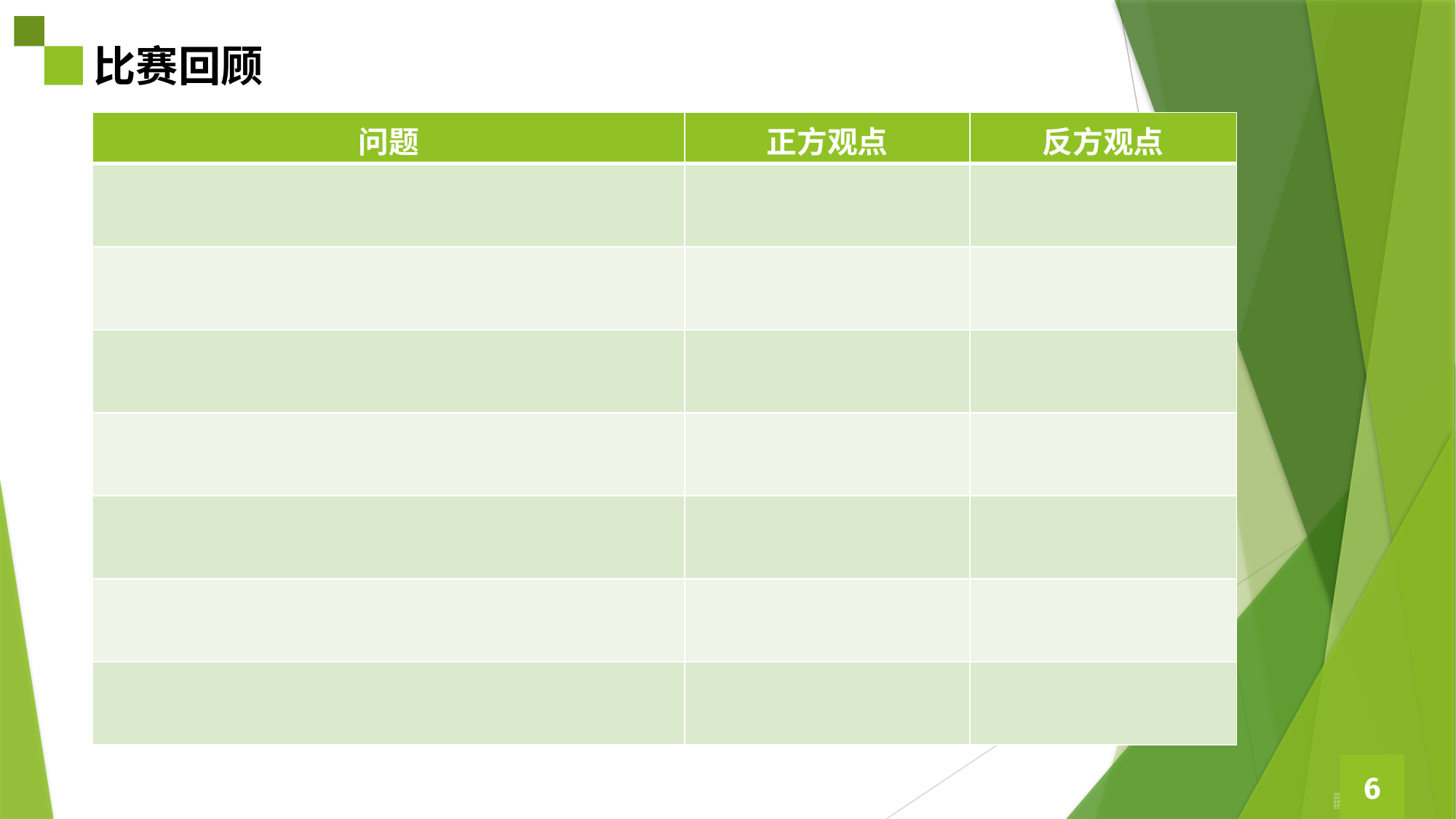

比赛回顾
| 问题 | 正方观点 | 反方观点 |
| --- | --- | --- |
|  |  |  |
|  |  |  |
|  |  |  |
|  |  |  |
|  |  |  |
|  |  |  |
|  |  |  |
6